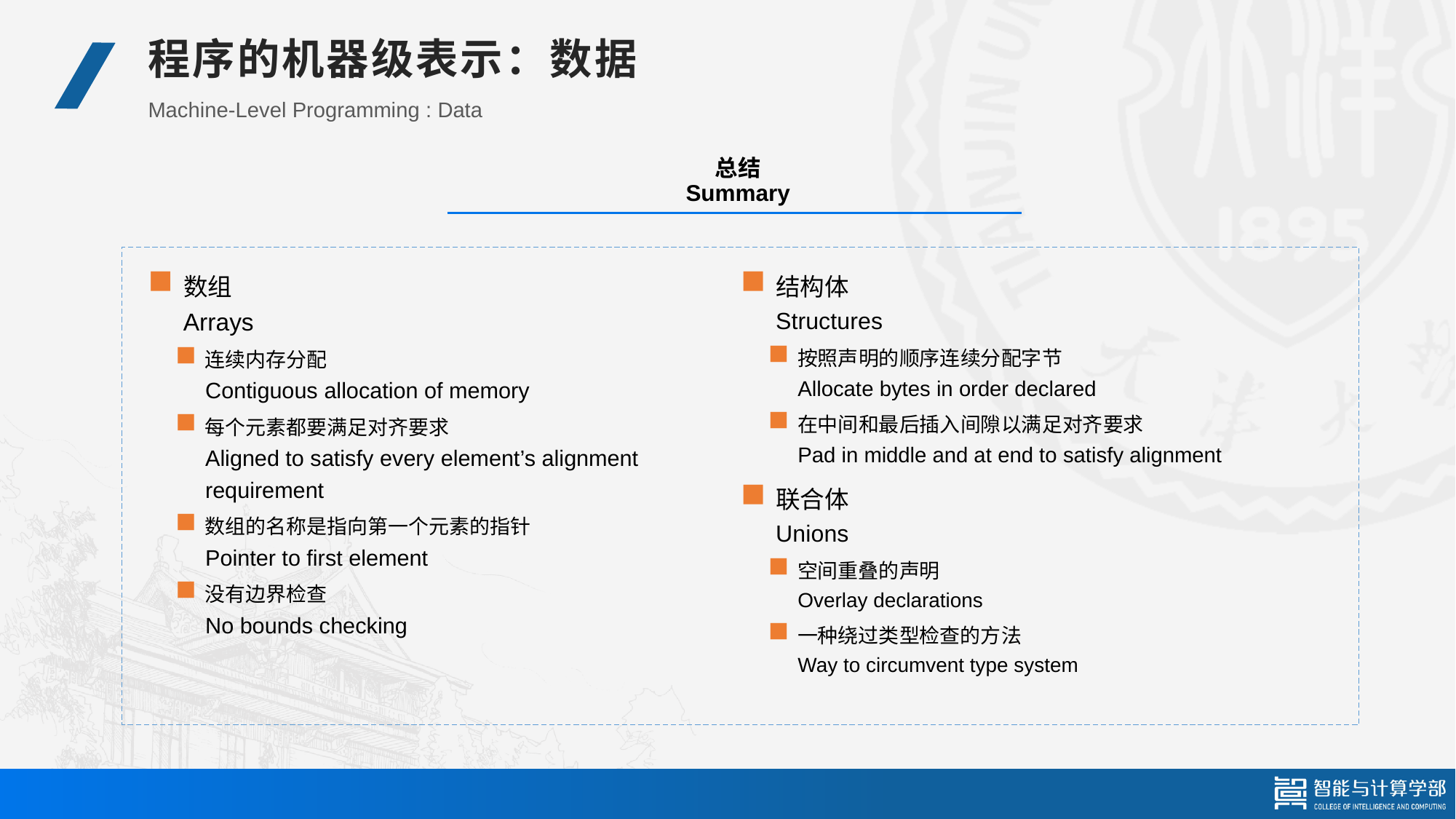

程序的机器级表示：数据
Machine-Level Programming : Data
# 总结 Summary
数组
Arrays
连续内存分配
Contiguous allocation of memory
每个元素都要满足对齐要求
Aligned to satisfy every element’s alignment requirement
数组的名称是指向第一个元素的指针
Pointer to first element
没有边界检查
No bounds checking

结构体
Structures
按照声明的顺序连续分配字节
Allocate bytes in order declared
在中间和最后插入间隙以满足对齐要求
Pad in middle and at end to satisfy alignment
联合体
Unions
空间重叠的声明
Overlay declarations
一种绕过类型检查的方法
Way to circumvent type system